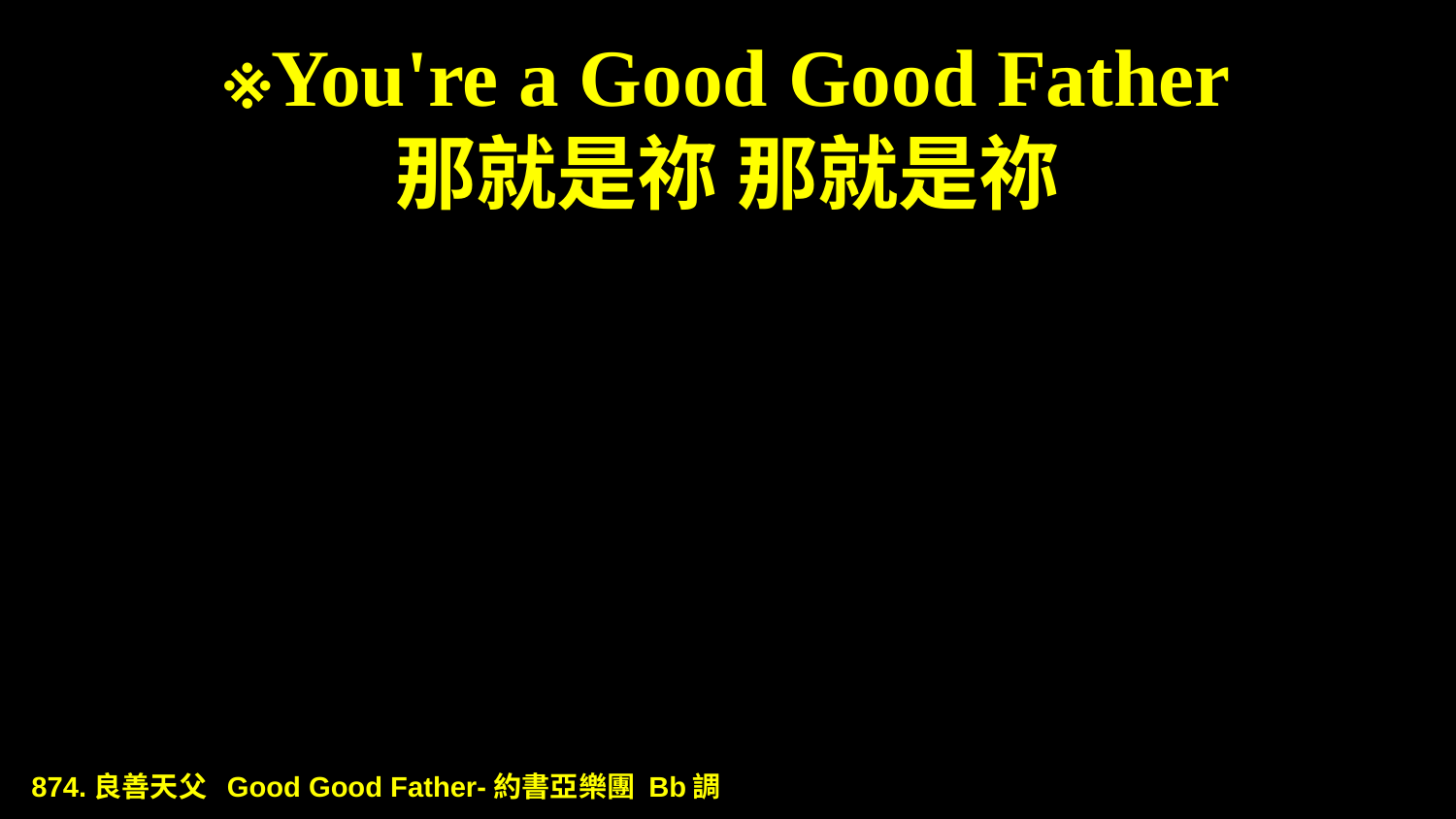

# ※You're a Good Good Father 那就是祢 那就是祢
874.良善天父  Good Good Father-約書亞樂團 Bb調